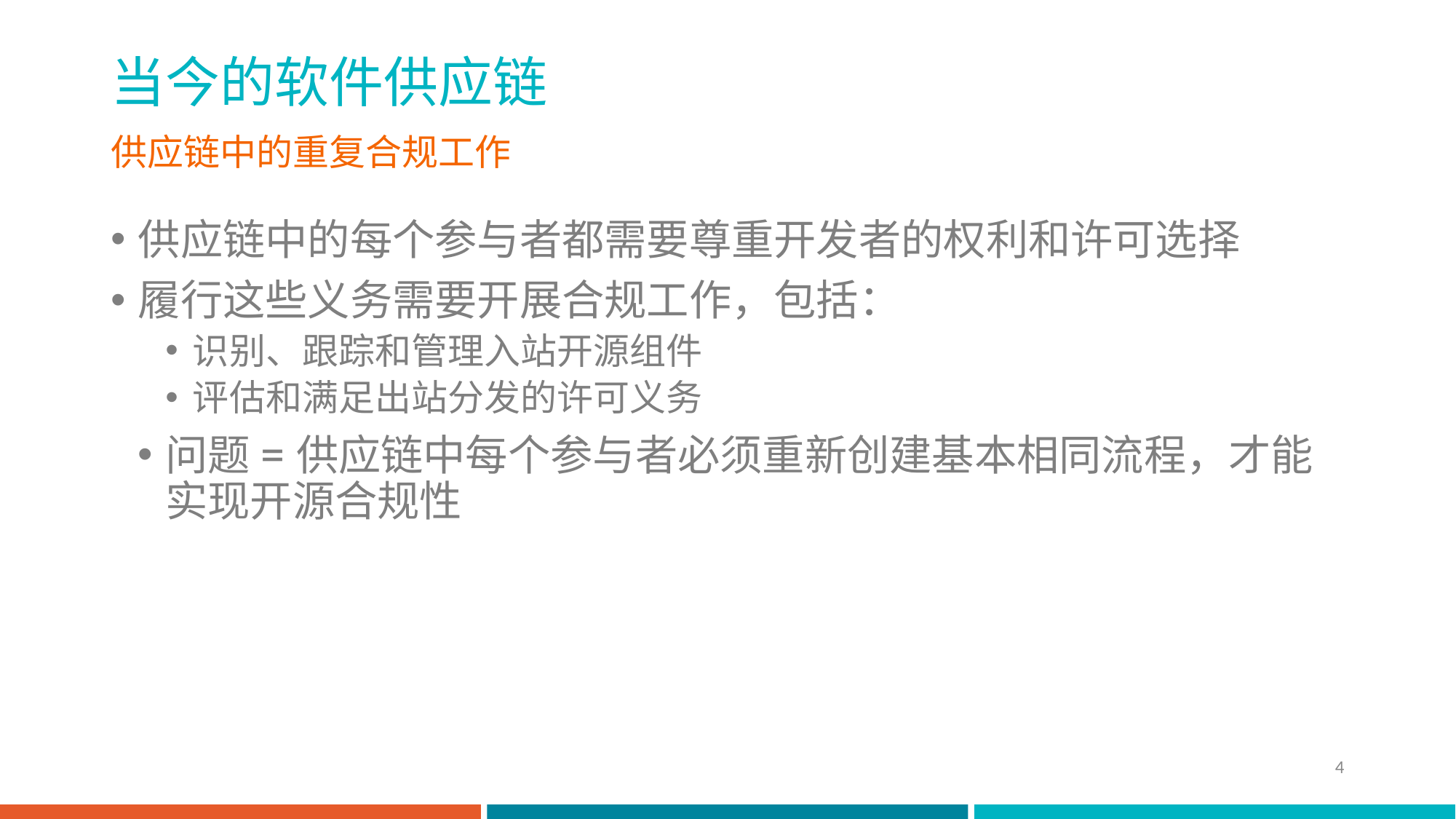

# 当今的软件供应链
供应链中的重复合规工作
供应链中的每个参与者都需要尊重开发者的权利和许可选择
履行这些义务需要开展合规工作，包括：
识别、跟踪和管理入站开源组件
评估和满足出站分发的许可义务
问题=供应链中每个参与者必须重新创建基本相同流程，才能实现开源合规性

4